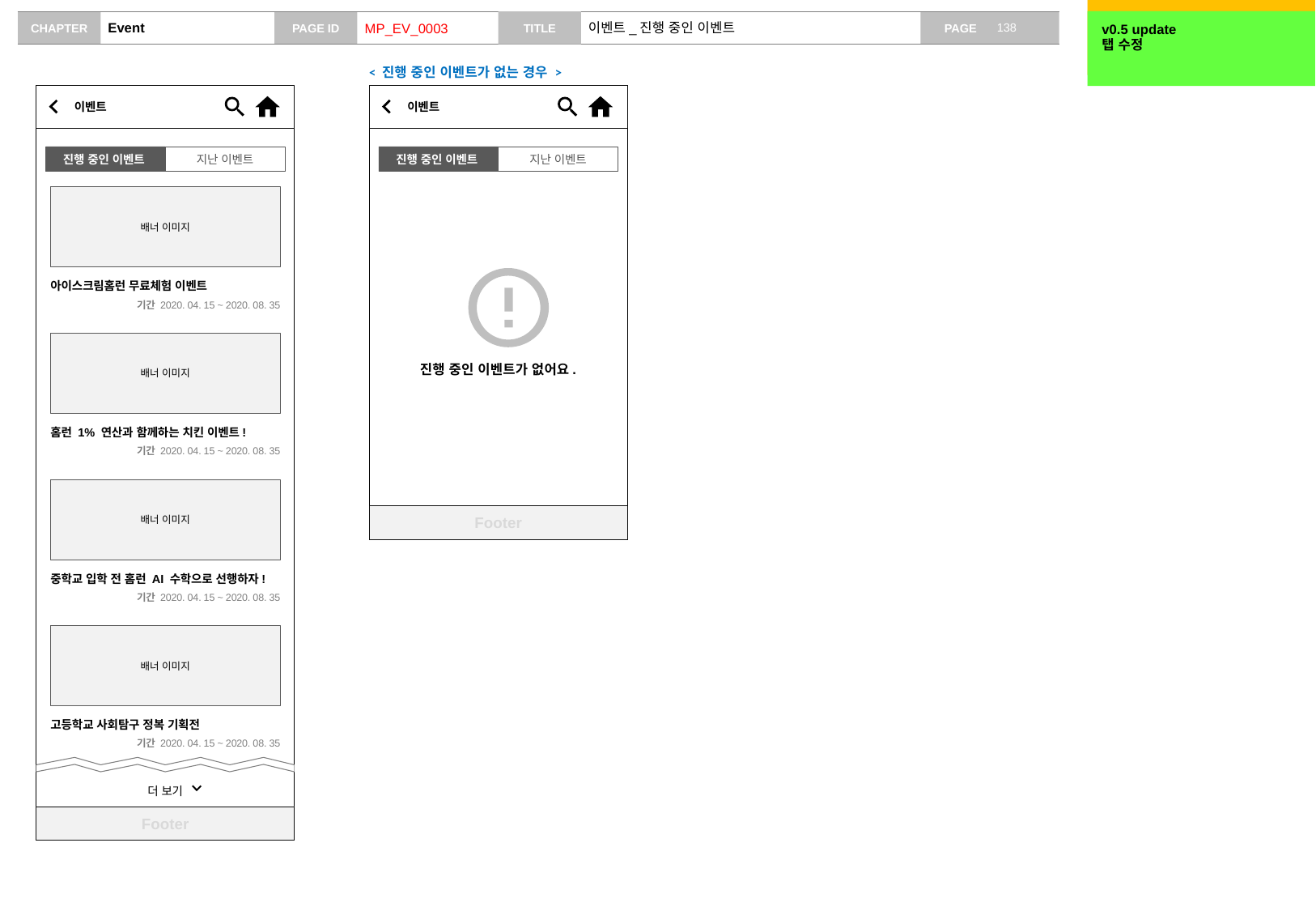

v0.4 update
no data case 추가
v0.5 update
탭 수정
# Event
MP_EV_0003
이벤트_진행 중인 이벤트
< 진행 중인 이벤트가 없는 경우 >

이벤트

이벤트

진행 중인 이벤트
지난 이벤트
진행 중인 이벤트
지난 이벤트
배너 이미지
아이스크림홈런 무료체험 이벤트
기간 2020. 04. 15 ~ 2020. 08. 35
배너 이미지
홈런 1% 연산과 함께하는 치킨 이벤트!
기간 2020. 04. 15 ~ 2020. 08. 35
배너 이미지
중학교 입학 전 홈런 AI 수학으로 선행하자!
기간 2020. 04. 15 ~ 2020. 08. 35
배너 이미지
고등학교 사회탐구 정복 기획전
기간 2020. 04. 15 ~ 2020. 08. 35

진행 중인 이벤트가 없어요.
Footer

더 보기

Footer